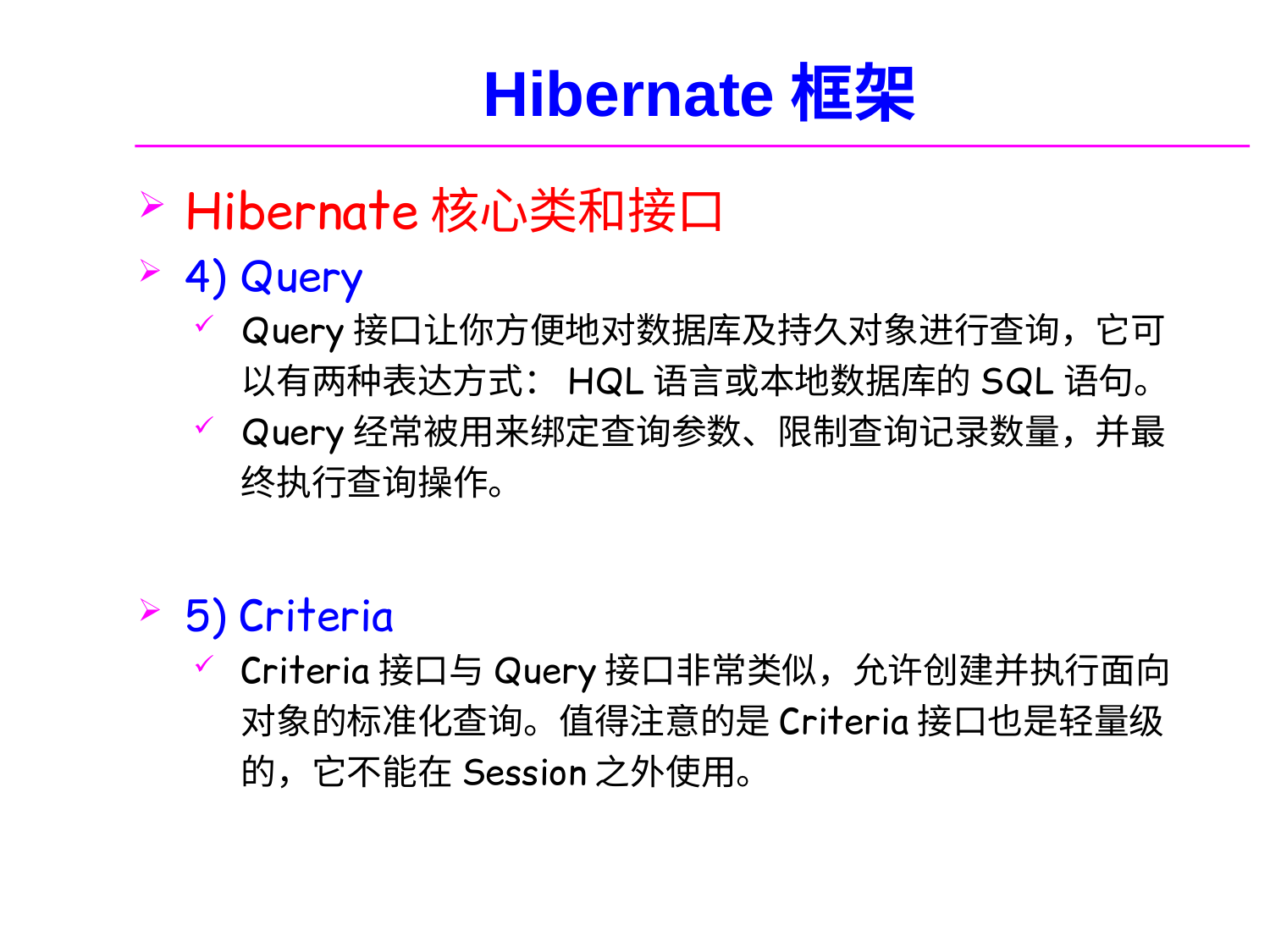

# Hibernate框架
Hibernate核心类和接口
4) Query
Query接口让你方便地对数据库及持久对象进行查询，它可以有两种表达方式：HQL语言或本地数据库的SQL语句。
Query经常被用来绑定查询参数、限制查询记录数量，并最终执行查询操作。

5) Criteria
Criteria接口与Query接口非常类似，允许创建并执行面向对象的标准化查询。值得注意的是Criteria接口也是轻量级的，它不能在Session之外使用。

53